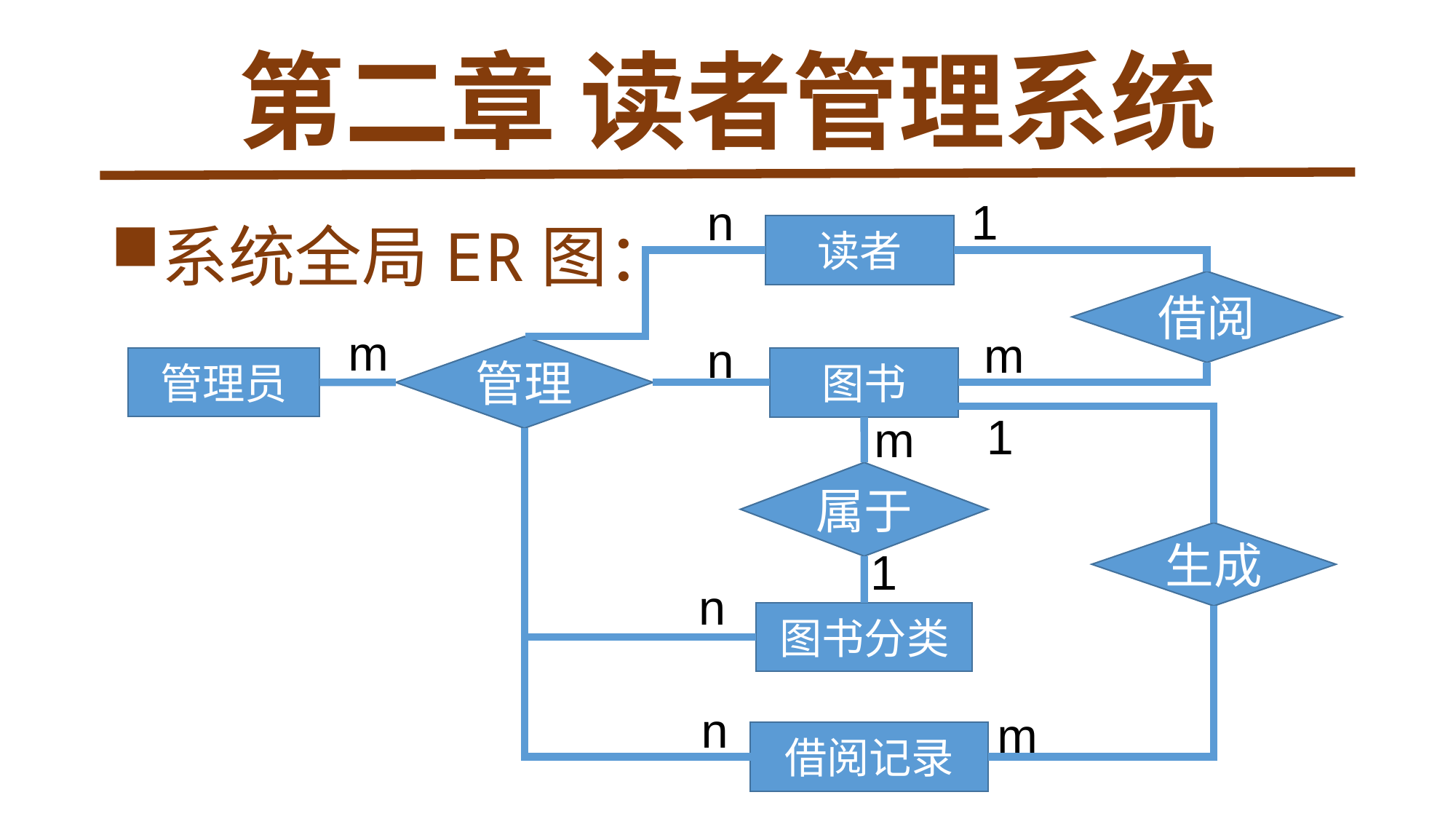

# 第二章 读者管理系统
1
n
读者
系统全局ER图：

借阅
m
m
n
管理
管理员
图书
1
m
属于
生成
1
n
图书分类
n
m
借阅记录